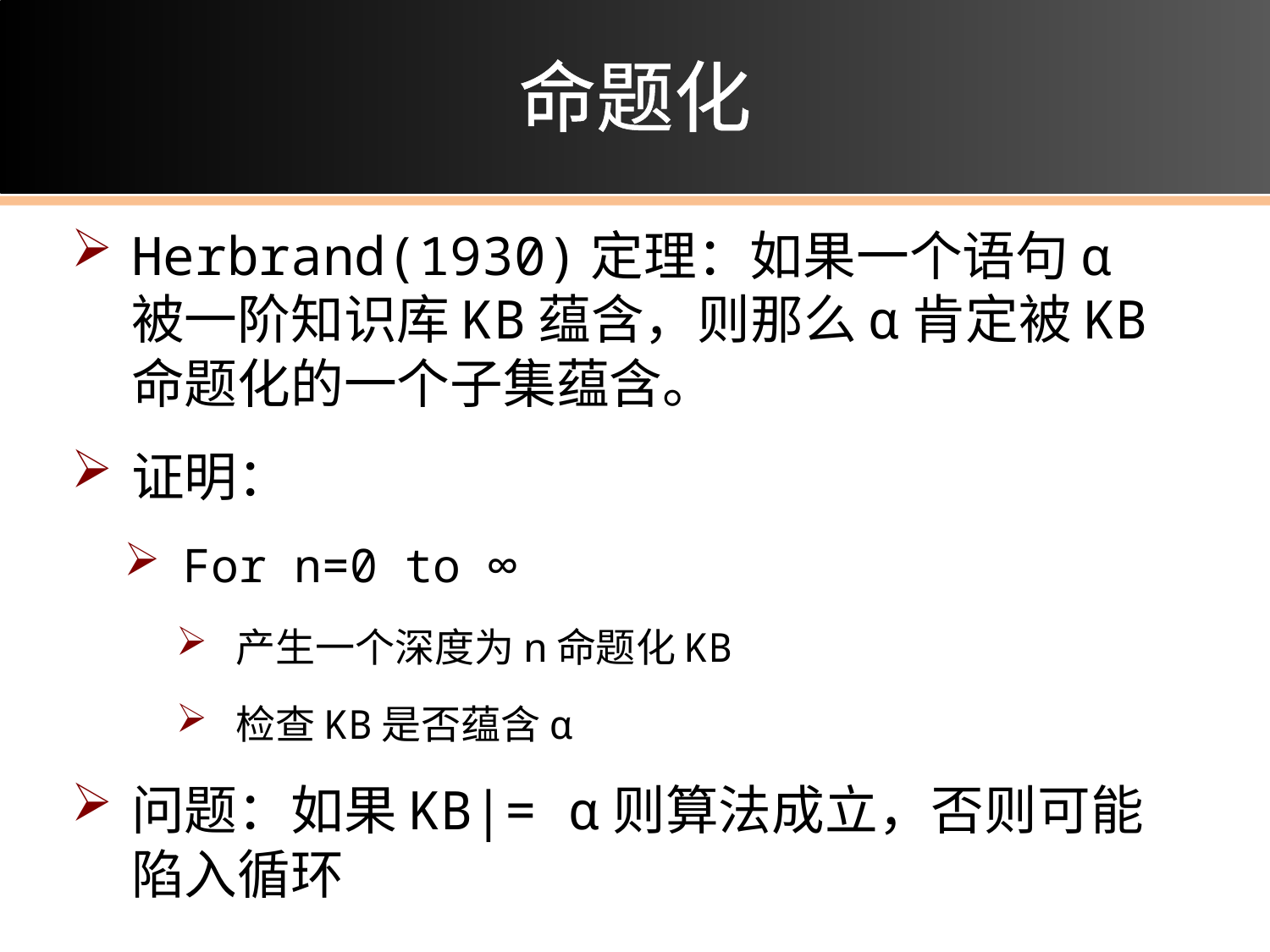

# 命题化
Herbrand(1930)定理：如果一个语句α被一阶知识库KB蕴含，则那么α肯定被KB命题化的一个子集蕴含。
证明：
For n=0 to ∞
产生一个深度为n命题化KB
检查KB是否蕴含α
问题：如果KB|= α则算法成立，否则可能陷入循环